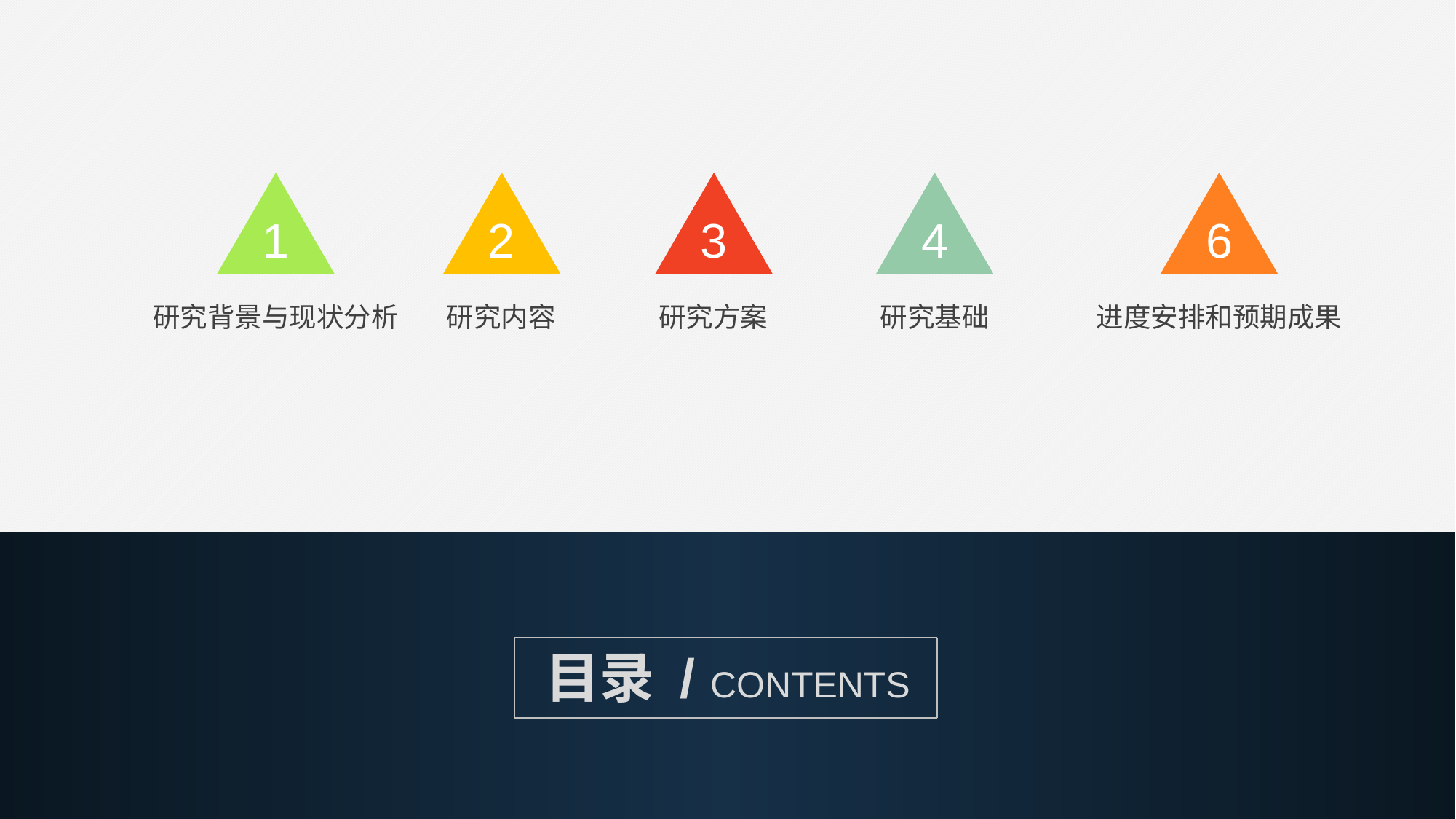

2

3

4

6

1
研究内容
研究方案
研究基础
研究背景与现状分析
进度安排和预期成果
目录 / CONTENTS